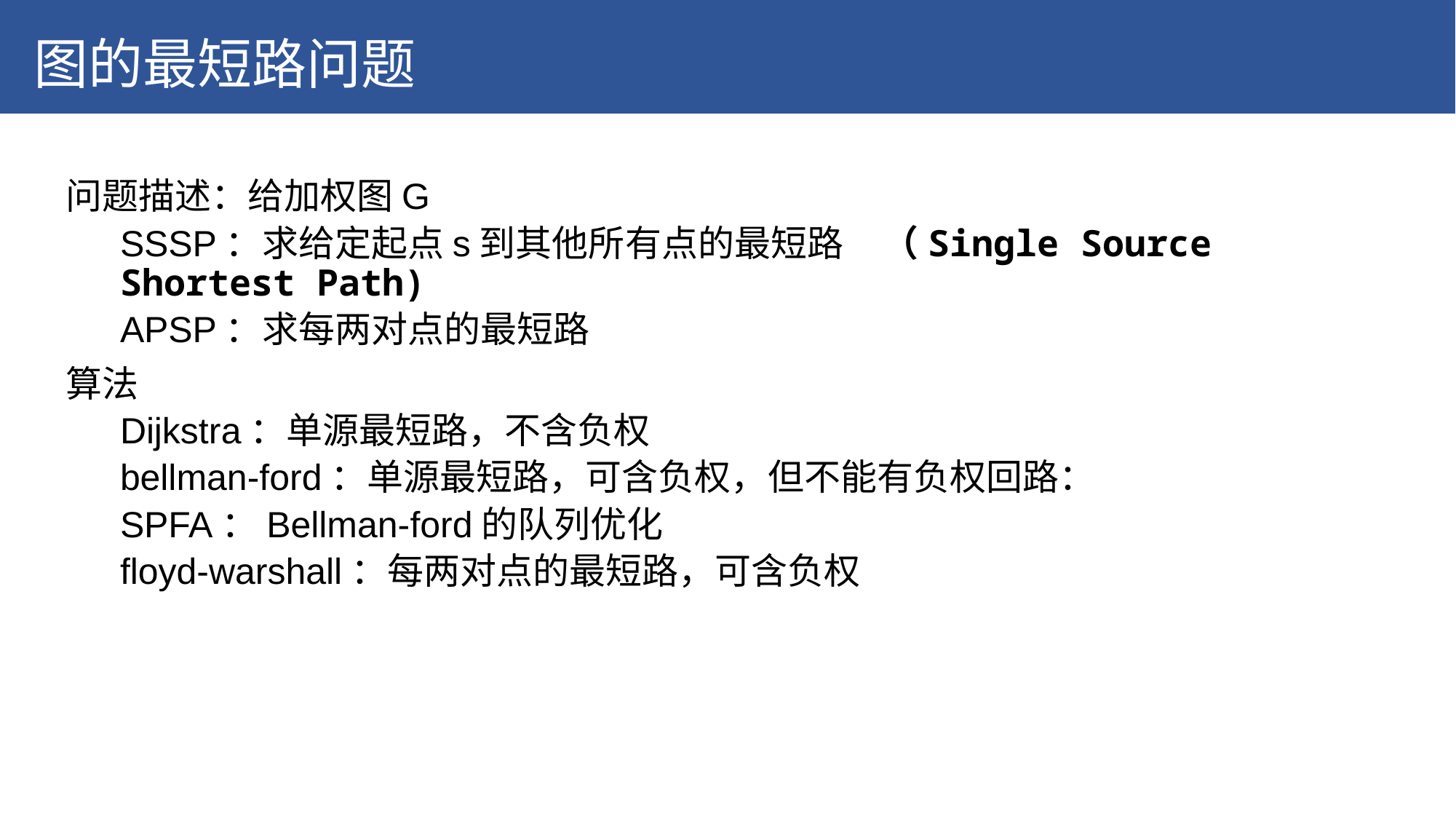

图的最短路问题
问题描述：给加权图G
SSSP：求给定起点s到其他所有点的最短路(（Single Source Shortest Path)
APSP：求每两对点的最短路
算法
Dijkstra：单源最短路，不含负权
bellman-ford：单源最短路，可含负权，但不能有负权回路：
SPFA：Bellman-ford的队列优化
floyd-warshall：每两对点的最短路，可含负权